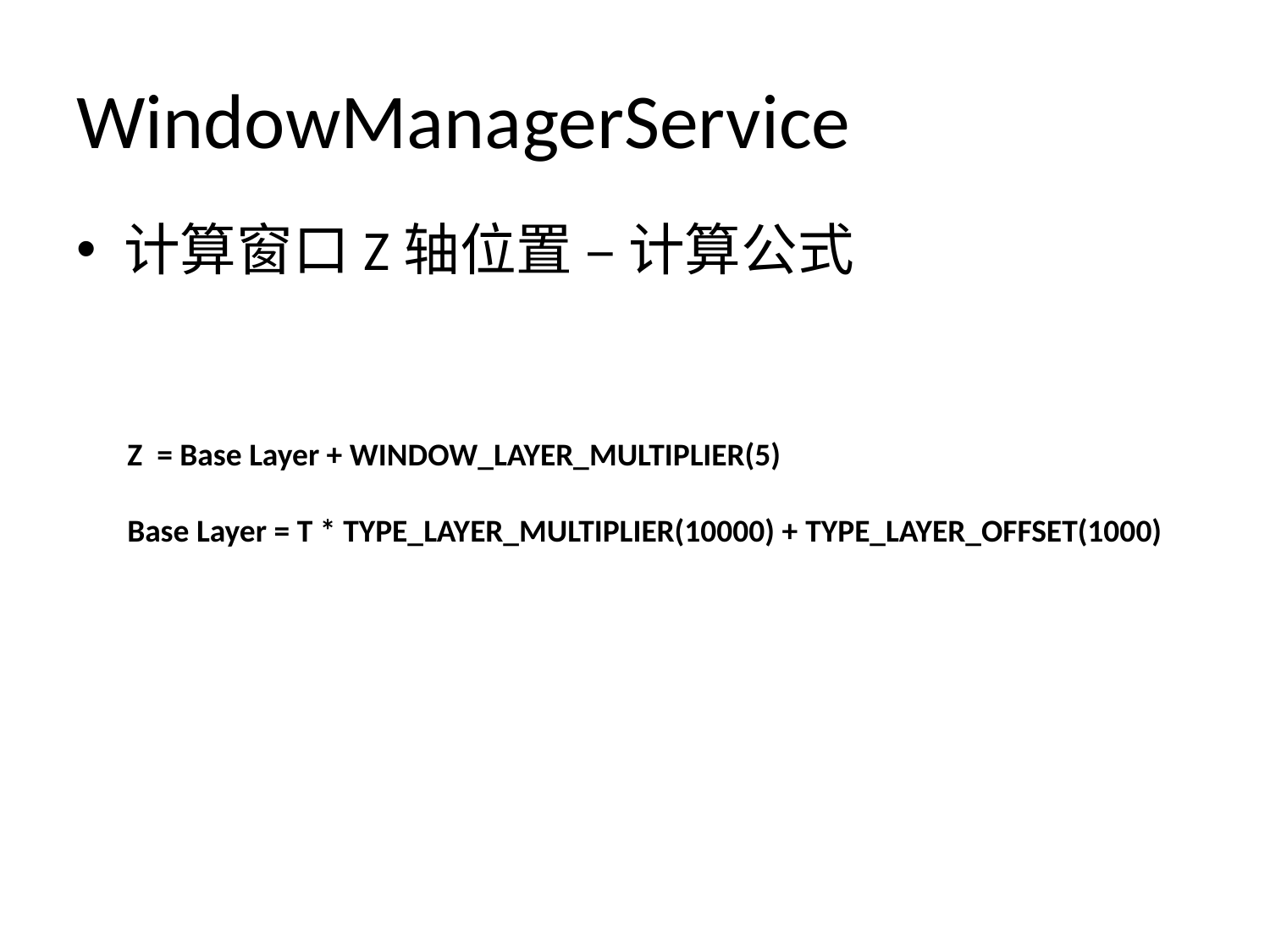

# WindowManagerService
计算窗口Z轴位置 – 计算公式
Z  = Base Layer + WINDOW_LAYER_MULTIPLIER(5)

Base Layer = T * TYPE_LAYER_MULTIPLIER(10000) + TYPE_LAYER_OFFSET(1000)